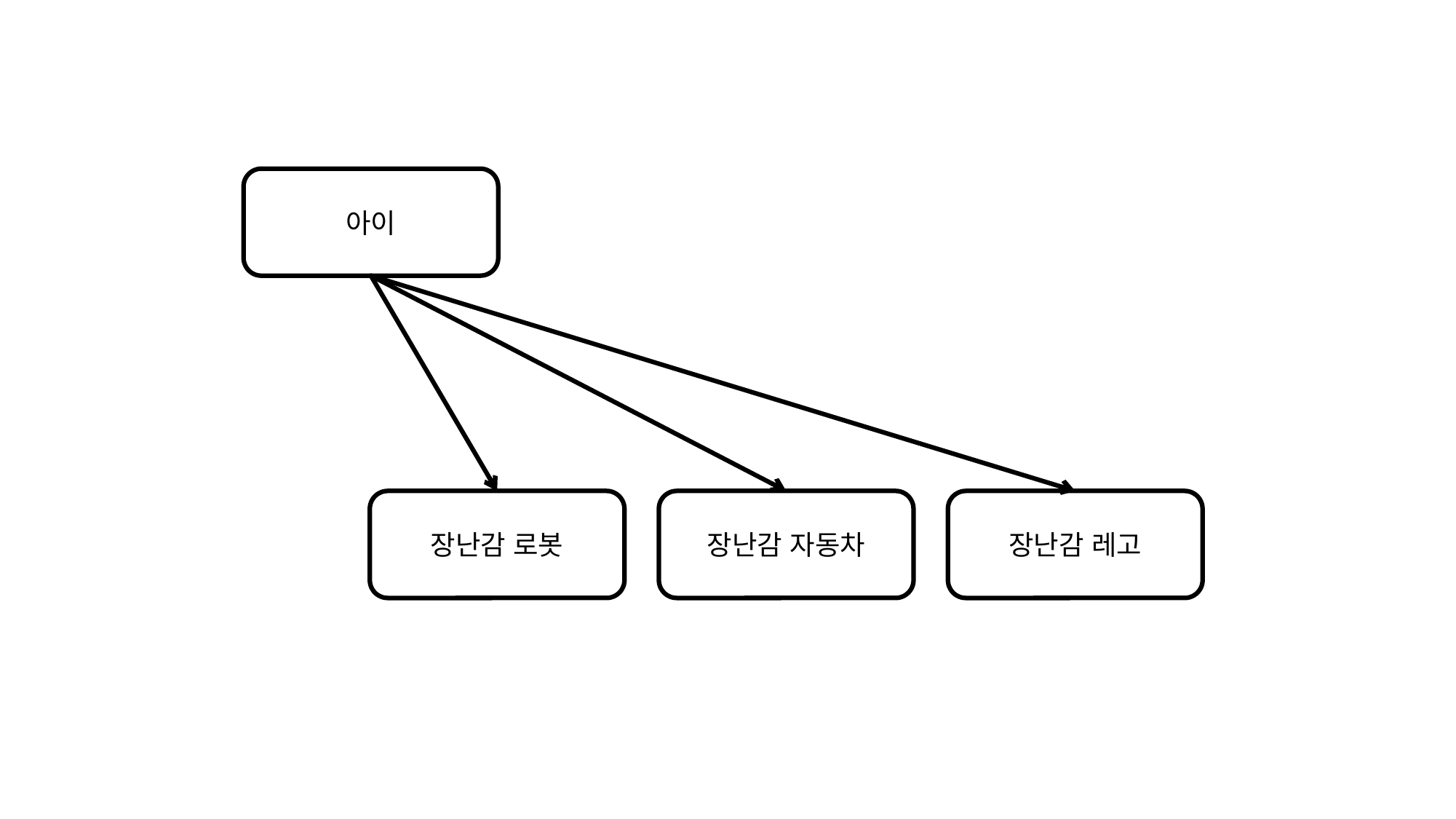

아이
장난감 로봇
장난감 자동차
장난감 레고